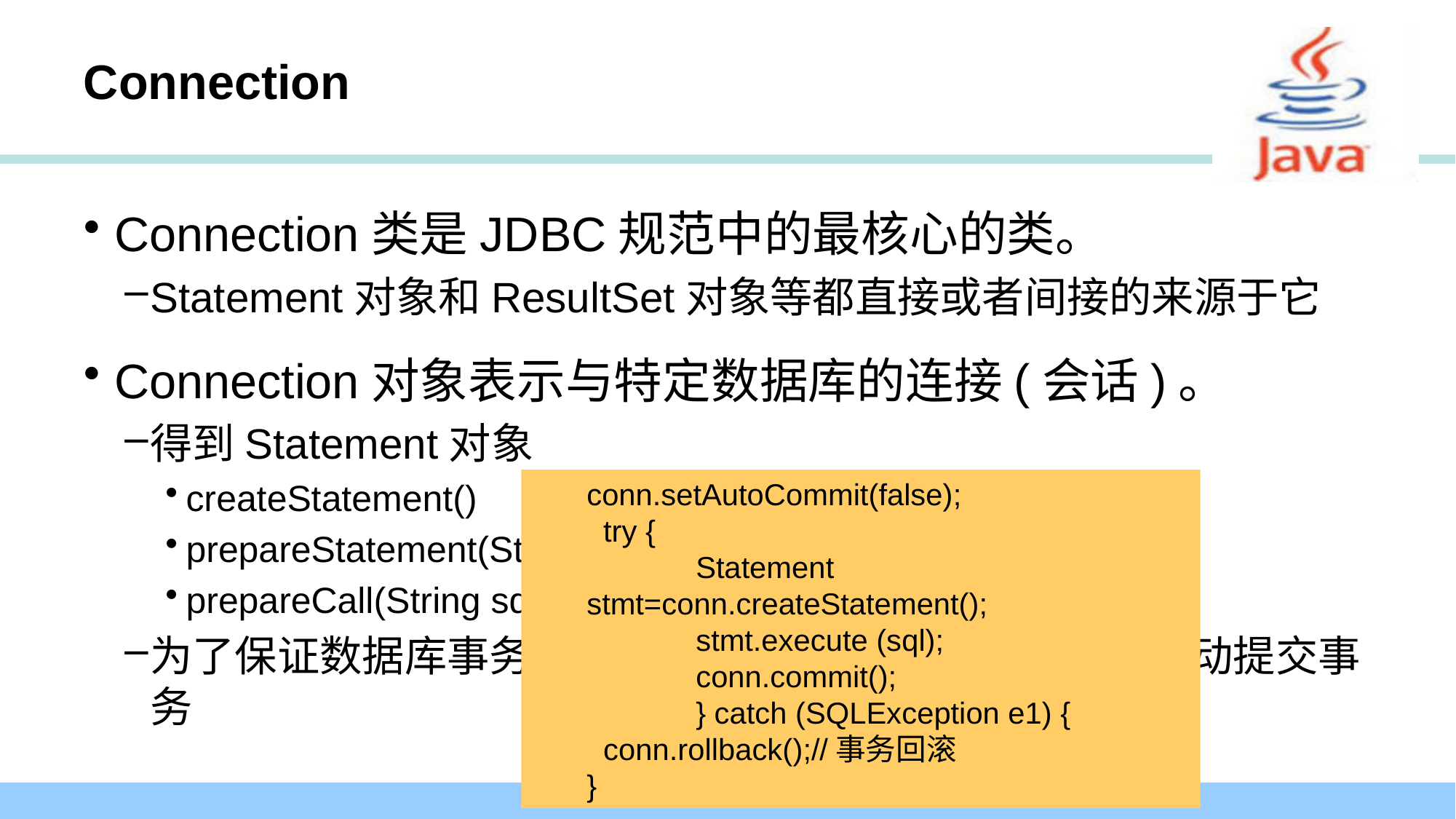

# Connection
Connection类是JDBC规范中的最核心的类。
Statement对象和ResultSet对象等都直接或者间接的来源于它
Connection对象表示与特定数据库的连接(会话)。
得到Statement对象
createStatement()
prepareStatement(String sql)
prepareCall(String sql)
为了保证数据库事务的原子性，Connection可以设置手动提交事务
conn.setAutoCommit(false);
  try {
	Statement stmt=conn.createStatement();
	stmt.execute (sql);
	conn.commit();
	} catch (SQLException e1) {
  conn.rollback();//事务回滚
}